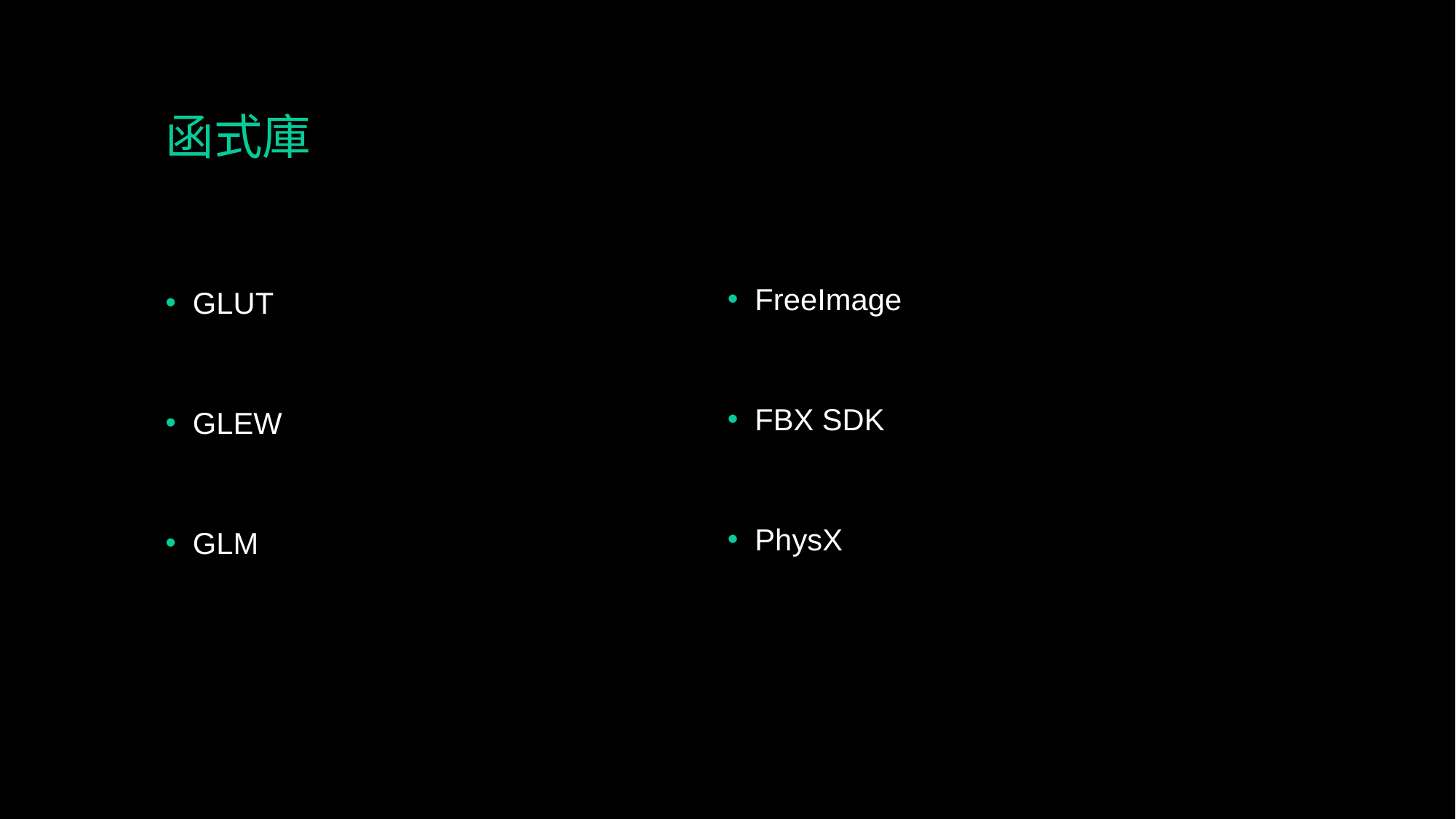

# 函式庫

GLUT

GLEW

GLM

FreeImage

FBX SDK

PhysX